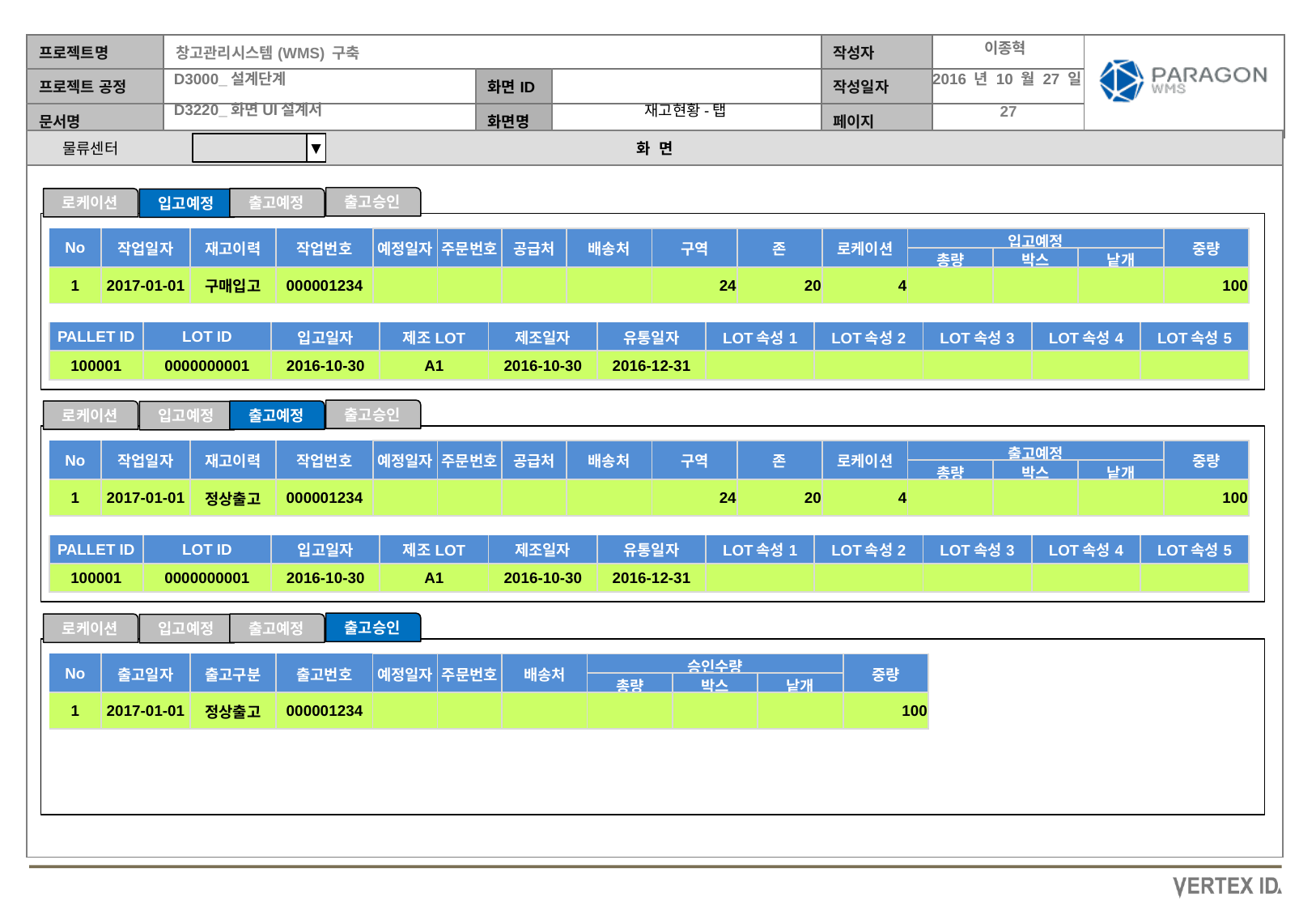

이종혁
2016 년 10 월 27 일
재고현황-탭
물류센터

▼
▼
출고승인
로케이션
출고예정
입고예정

| No | 작업일자 | 재고이력 | 작업번호 | 예정일자 | 주문번호 | 공급처 | 배송처 | 구역 | 존 | 로케이션 | 입고예정 |  |  | 중량 |
| --- | --- | --- | --- | --- | --- | --- | --- | --- | --- | --- | --- | --- | --- | --- |
|  |  |  |  |  |  |  |  |  |  |  | 총량 | 박스 | 낱개 |  |
| 1 | 2017-01-01 | 구매입고 | 000001234 |  |  |  |  | 24 | 20 | 4 |  |  |  | 100 |
| PALLET ID | LOT ID | 입고일자 | 제조LOT | 제조일자 | 유통일자 | LOT속성1 | LOT속성2 | LOT속성3 | LOT속성4 | LOT속성5 |
| --- | --- | --- | --- | --- | --- | --- | --- | --- | --- | --- |
| 100001 | 0000000001 | 2016-10-30 | A1 | 2016-10-30 | 2016-12-31 |  |  |  |  |  |
출고승인
로케이션
출고예정
입고예정

| No | 작업일자 | 재고이력 | 작업번호 | 예정일자 | 주문번호 | 공급처 | 배송처 | 구역 | 존 | 로케이션 | 출고예정 |  |  | 중량 |
| --- | --- | --- | --- | --- | --- | --- | --- | --- | --- | --- | --- | --- | --- | --- |
|  |  |  |  |  |  |  |  |  |  |  | 총량 | 박스 | 낱개 |  |
| 1 | 2017-01-01 | 정상출고 | 000001234 |  |  |  |  | 24 | 20 | 4 |  |  |  | 100 |
| PALLET ID | LOT ID | 입고일자 | 제조LOT | 제조일자 | 유통일자 | LOT속성1 | LOT속성2 | LOT속성3 | LOT속성4 | LOT속성5 |
| --- | --- | --- | --- | --- | --- | --- | --- | --- | --- | --- |
| 100001 | 0000000001 | 2016-10-30 | A1 | 2016-10-30 | 2016-12-31 |  |  |  |  |  |
출고승인
로케이션
출고예정
입고예정

| No | 출고일자 | 출고구분 | 출고번호 | 예정일자 | 주문번호 | 배송처 | 승인수량 |  |  | 중량 |
| --- | --- | --- | --- | --- | --- | --- | --- | --- | --- | --- |
|  |  |  |  |  |  |  | 총량 | 박스 | 낱개 |  |
| 1 | 2017-01-01 | 정상출고 | 000001234 |  |  |  |  |  |  | 100 |